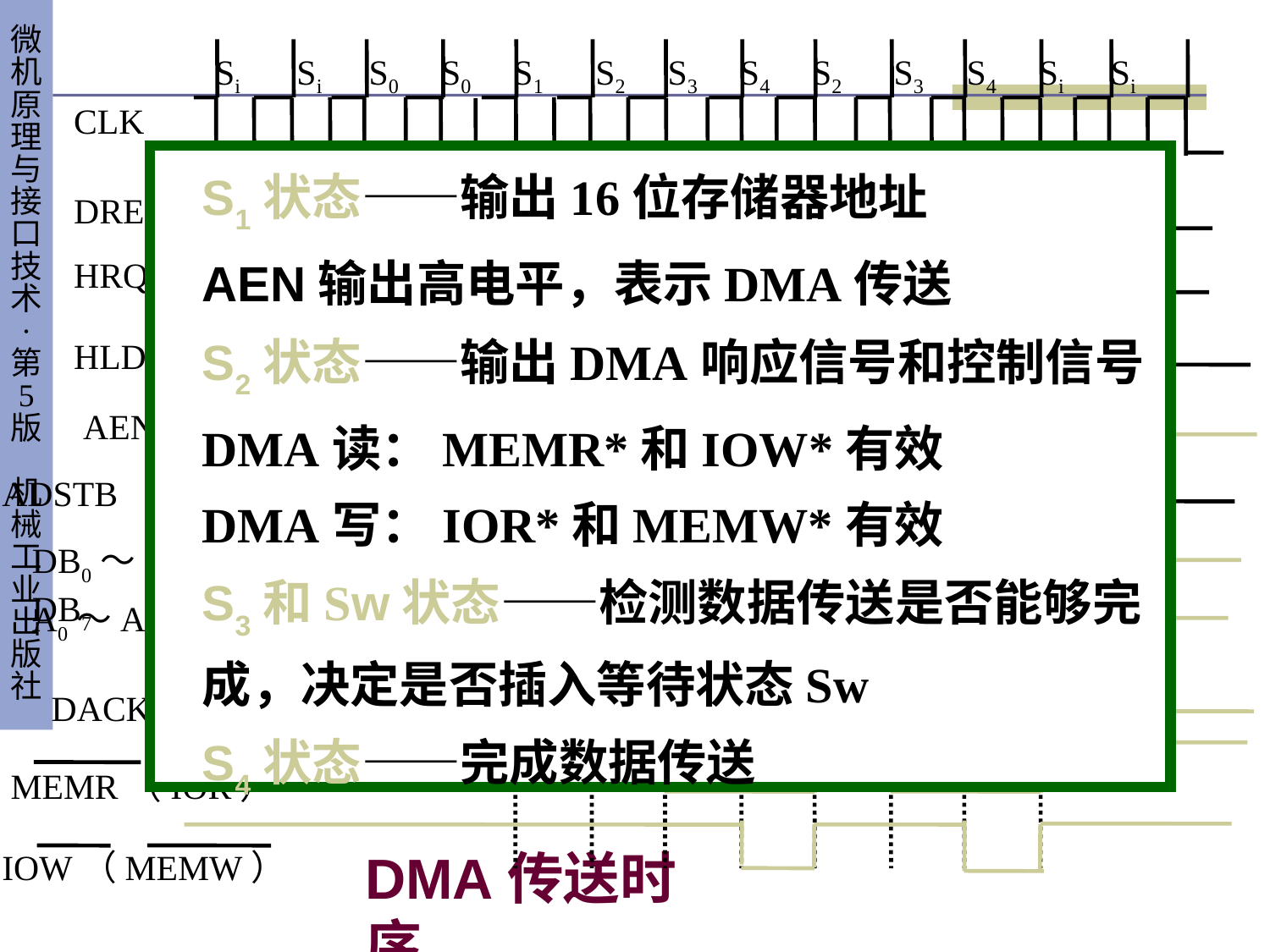

Si
Si
S0
S0
S1
S2
S3
S4
S2
S3
S4
Si
Si
CLK

DREQ

HRQ

HLDA

AEN

ADSTB

DB0～DB7

A0～A7

DACK

 MEMR（IOR）

IOW（MEMW）

S1状态——输出16位存储器地址
AEN输出高电平，表示DMA传送
S2状态——输出DMA响应信号和控制信号
DMA读：MEMR*和IOW*有效
DMA写：IOR*和MEMW*有效
S3和Sw状态——检测数据传送是否能够完成，决定是否插入等待状态Sw
S4状态——完成数据传送
# DMA传送时序